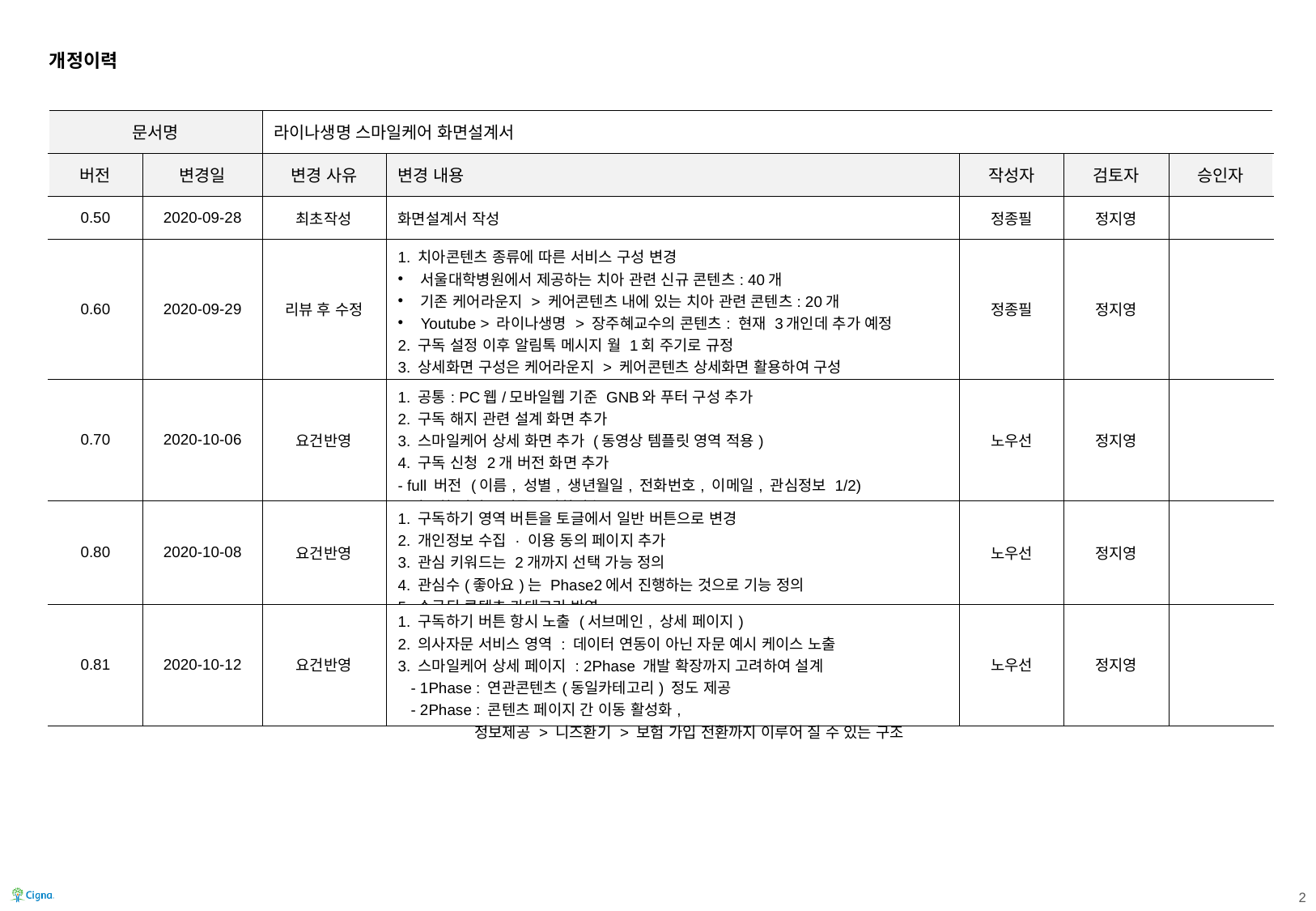

개정이력
| 문서명 |  | 라이나생명 스마일케어 화면설계서 |  |  |  |  |
| --- | --- | --- | --- | --- | --- | --- |
| 버전 | 변경일 | 변경 사유 | 변경 내용 | 작성자 | 검토자 | 승인자 |
| 0.50 | 2020-09-28 | 최초작성 | 화면설계서 작성 | 정종필 | 정지영 |  |
| 0.60 | 2020-09-29 | 리뷰 후 수정 | 1. 치아콘텐츠 종류에 따른 서비스 구성 변경 서울대학병원에서 제공하는 치아 관련 신규 콘텐츠: 40개 기존 케어라운지 > 케어콘텐츠 내에 있는 치아 관련 콘텐츠: 20개 Youtube > 라이나생명 > 장주혜교수의 콘텐츠: 현재 3개인데 추가 예정 2. 구독 설정 이후 알림톡 메시지 월 1회 주기로 규정 3. 상세화면 구성은 케어라운지 > 케어콘텐츠 상세화면 활용하여 구성 (레이어팝업 등 별도 팝업 안내 불가) | 정종필 | 정지영 |  |
| 0.70 | 2020-10-06 | 요건반영 | 1. 공통: PC웹/모바일웹 기준 GNB와 푸터 구성 추가 2. 구독 해지 관련 설계 화면 추가 3. 스마일케어 상세 화면 추가 (동영상 템플릿 영역 적용) 4. 구독 신청 2개 버전 화면 추가 - full 버전 (이름, 성별, 생년월일, 전화번호, 이메일, 관심정보 1/2) - 간소화 버전 (이름, 전화번호) | 노우선 | 정지영 |  |
| 0.80 | 2020-10-08 | 요건반영 | 1. 구독하기 영역 버튼을 토글에서 일반 버튼으로 변경 2. 개인정보 수집 · 이용 동의 페이지 추가 3. 관심 키워드는 2개까지 선택 가능 정의 4. 관심수(좋아요)는 Phase2에서 진행하는 것으로 기능 정의 5. 수급된 콘텐츠 카테고리 반영 | 노우선 | 정지영 |  |
| 0.81 | 2020-10-12 | 요건반영 | 1. 구독하기 버튼 항시 노출 (서브메인, 상세 페이지) 2. 의사자문 서비스 영역 : 데이터 연동이 아닌 자문 예시 케이스 노출 3. 스마일케어 상세 페이지 : 2Phase 개발 확장까지 고려하여 설계 - 1Phase : 연관콘텐츠(동일카테고리) 정도 제공 - 2Phase : 콘텐츠 페이지 간 이동 활성화, 정보제공 > 니즈환기 > 보험 가입 전환까지 이루어 질 수 있는 구조 | 노우선 | 정지영 |  |